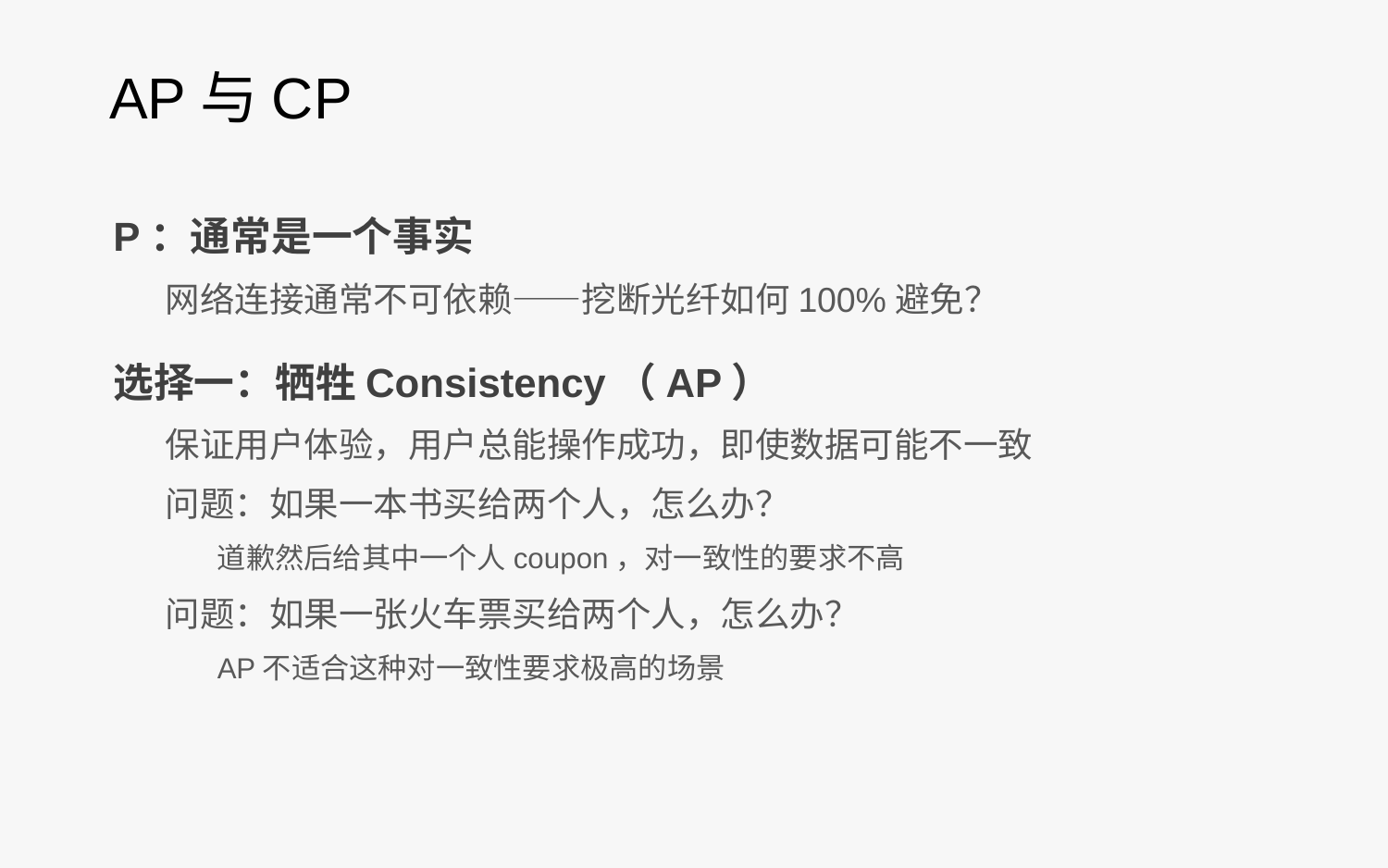

# AP与CP
P：通常是一个事实
网络连接通常不可依赖——挖断光纤如何100%避免？
选择一：牺牲Consistency（AP）
保证用户体验，用户总能操作成功，即使数据可能不一致
问题：如果一本书买给两个人，怎么办？
道歉然后给其中一个人coupon，对一致性的要求不高
问题：如果一张火车票买给两个人，怎么办？
AP不适合这种对一致性要求极高的场景